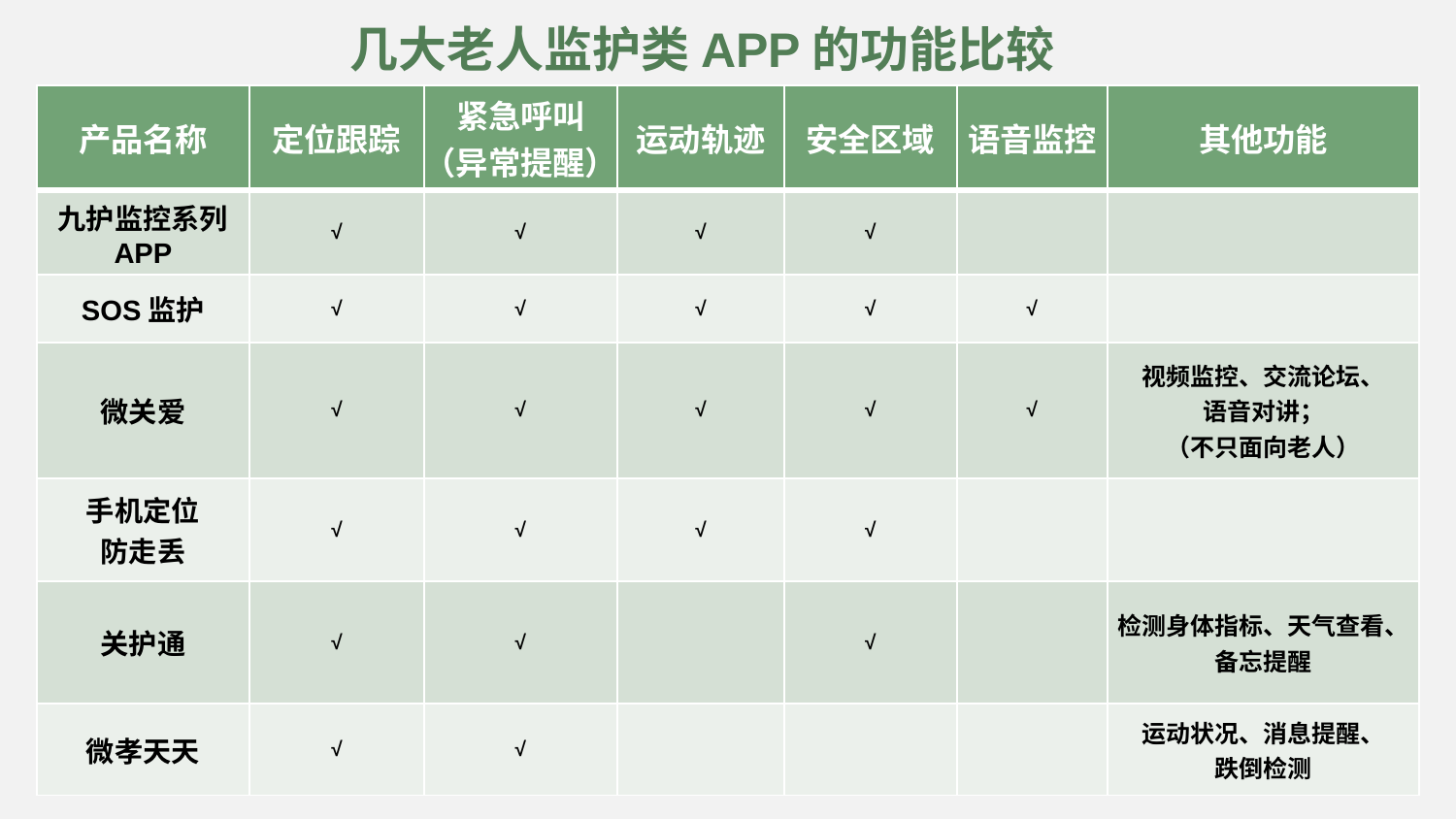

几大老人监护类APP的功能比较
| 产品名称 | 定位跟踪 | 紧急呼叫 （异常提醒） | 运动轨迹 | 安全区域 | 语音监控 | 其他功能 |
| --- | --- | --- | --- | --- | --- | --- |
| 九护监控系列 APP | √ | √ | √ | √ |  |  |
| SOS监护 | √ | √ | √ | √ | √ |  |
| 微关爱 | √ | √ | √ | √ | √ | 视频监控、交流论坛、 语音对讲； （不只面向老人） |
| 手机定位 防走丢 | √ | √ | √ | √ |  |  |
| 关护通 | √ | √ |  | √ |  | 检测身体指标、天气查看、 备忘提醒 |
| 微孝天天 | √ | √ |  |  |  | 运动状况、消息提醒、 跌倒检测 |